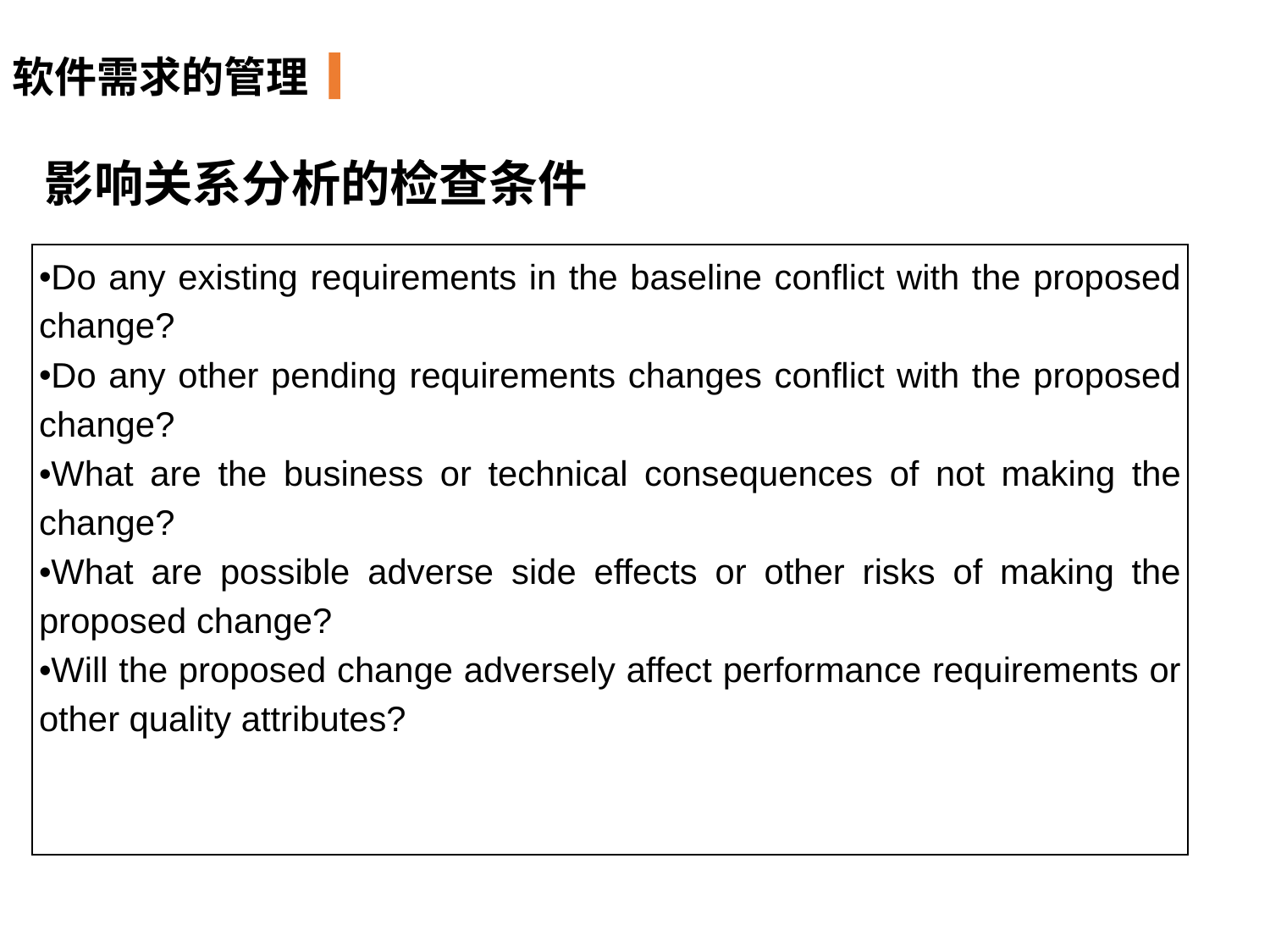

软件需求的管理

影响关系分析的检查条件
| Do any existing requirements in the baseline conflict with the proposed change? Do any other pending requirements changes conflict with the proposed change? What are the business or technical consequences of not making the change? What are possible adverse side effects or other risks of making the proposed change? Will the proposed change adversely affect performance requirements or other quality attributes? |
| --- |